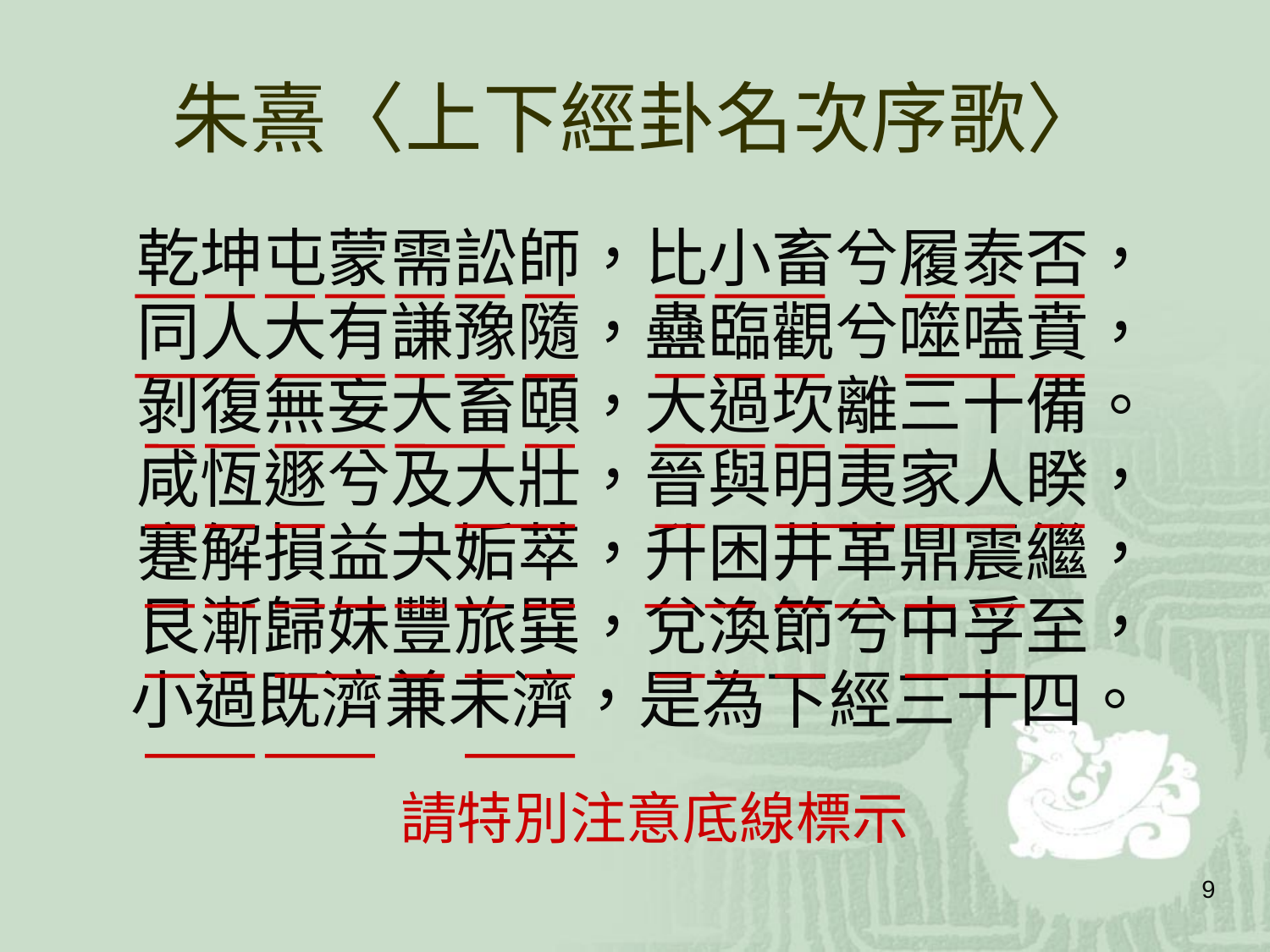

# 朱熹〈上下經卦名次序歌〉
乾坤屯蒙需訟師，比小畜兮履泰否，
同人大有謙豫隨，蠱臨觀兮噬嗑賁，
剝復無妄大畜頤，大過坎離三十備。
咸恆遯兮及大壯，晉與明夷家人睽，
蹇解損益夬姤萃，升困井革鼎震繼，
艮漸歸妹豐旅巽，兌渙節兮中孚至，
小過既濟兼未濟，是為下經三十四。

請特別注意底線標示
9